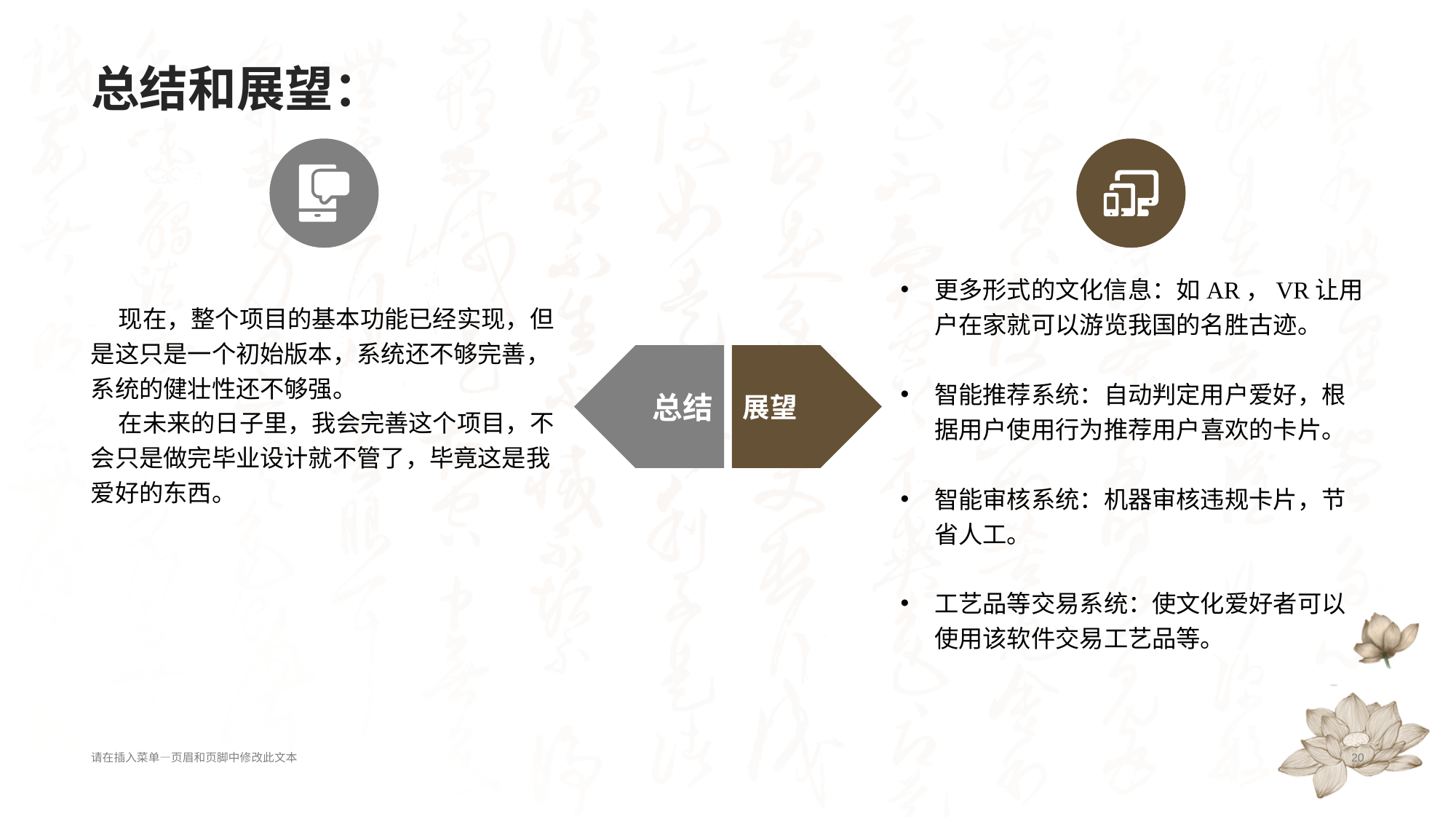

# 总结和展望：

    现在，整个项目的基本功能已经实现，但是这只是一个初始版本，系统还不够完善，系统的健壮性还不够强。
    在未来的日子里，我会完善这个项目，不会只是做完毕业设计就不管了，毕竟这是我爱好的东西。
更多形式的文化信息：如AR，VR让用户在家就可以游览我国的名胜古迹。

智能推荐系统：自动判定用户爱好，根据用户使用行为推荐用户喜欢的卡片。

智能审核系统：机器审核违规卡片，节省人工。

工艺品等交易系统：使文化爱好者可以使用该软件交易工艺品等。
总结
展望
请在插入菜单—页眉和页脚中修改此文本
20